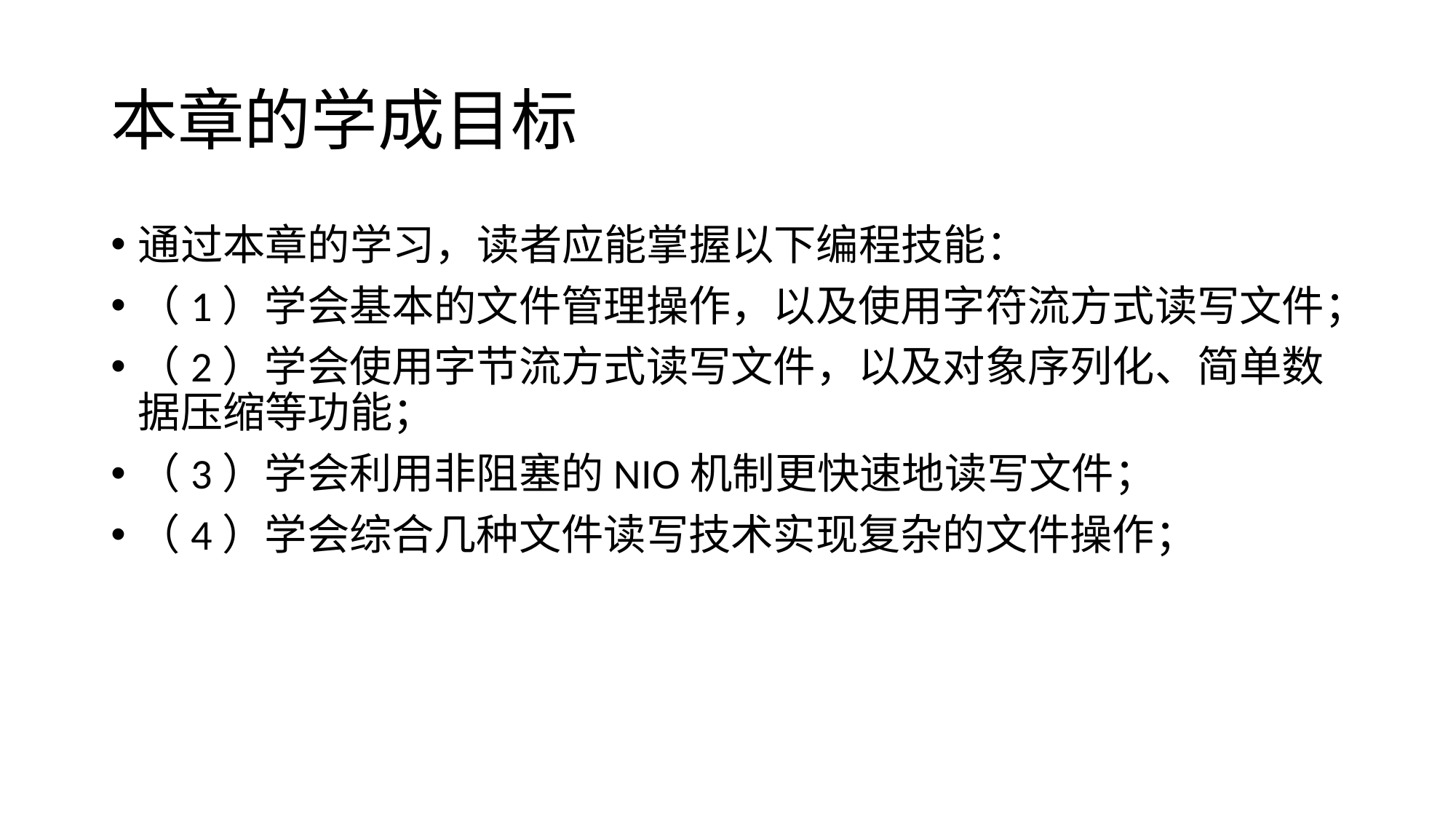

# 本章的学成目标
通过本章的学习，读者应能掌握以下编程技能：
（1）学会基本的文件管理操作，以及使用字符流方式读写文件；
（2）学会使用字节流方式读写文件，以及对象序列化、简单数据压缩等功能；
（3）学会利用非阻塞的NIO机制更快速地读写文件；
（4）学会综合几种文件读写技术实现复杂的文件操作；